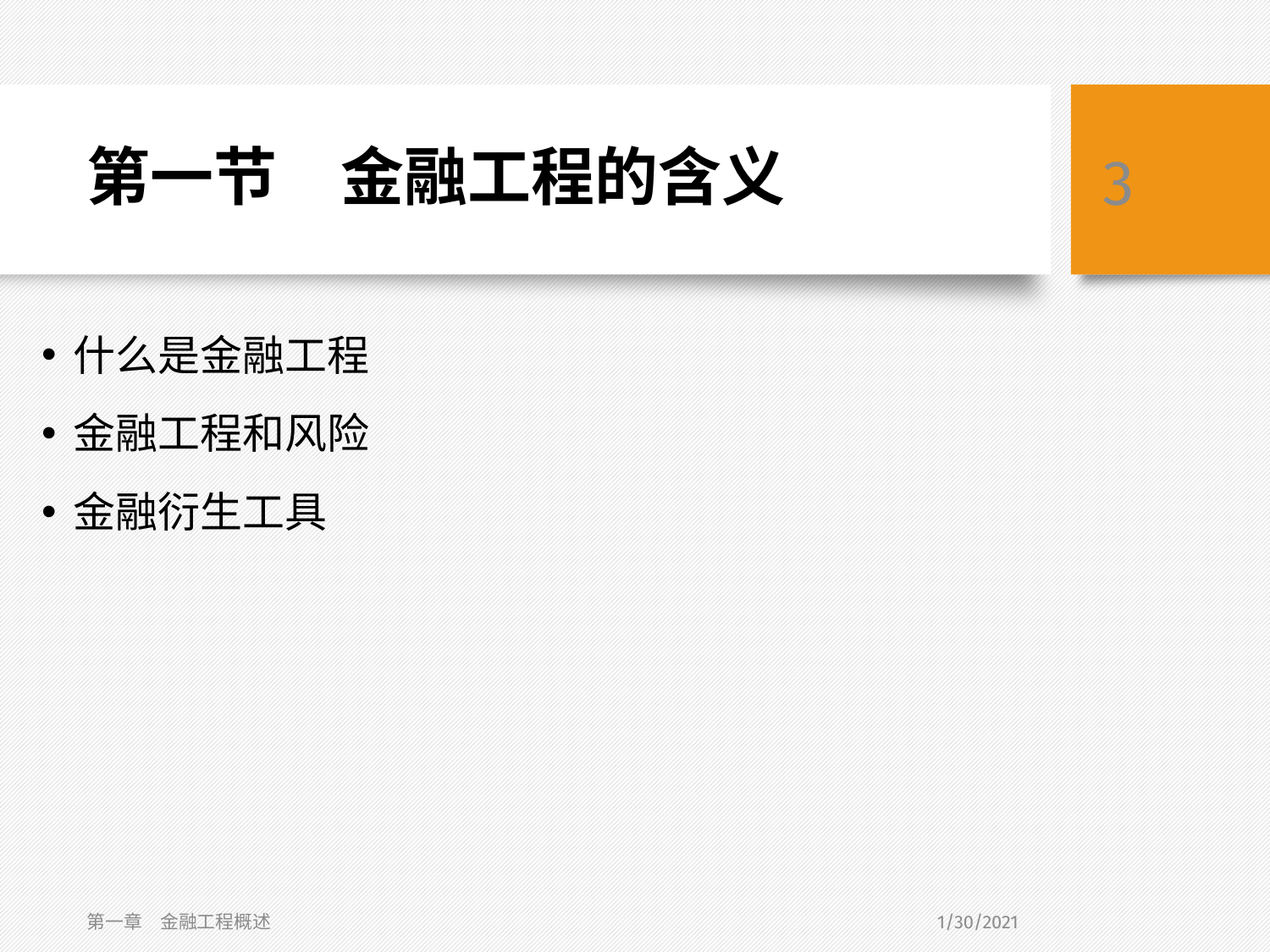

# 第一节　金融工程的含义
3
什么是金融工程
金融工程和风险
金融衍生工具

1/30/2021
第一章　金融工程概述